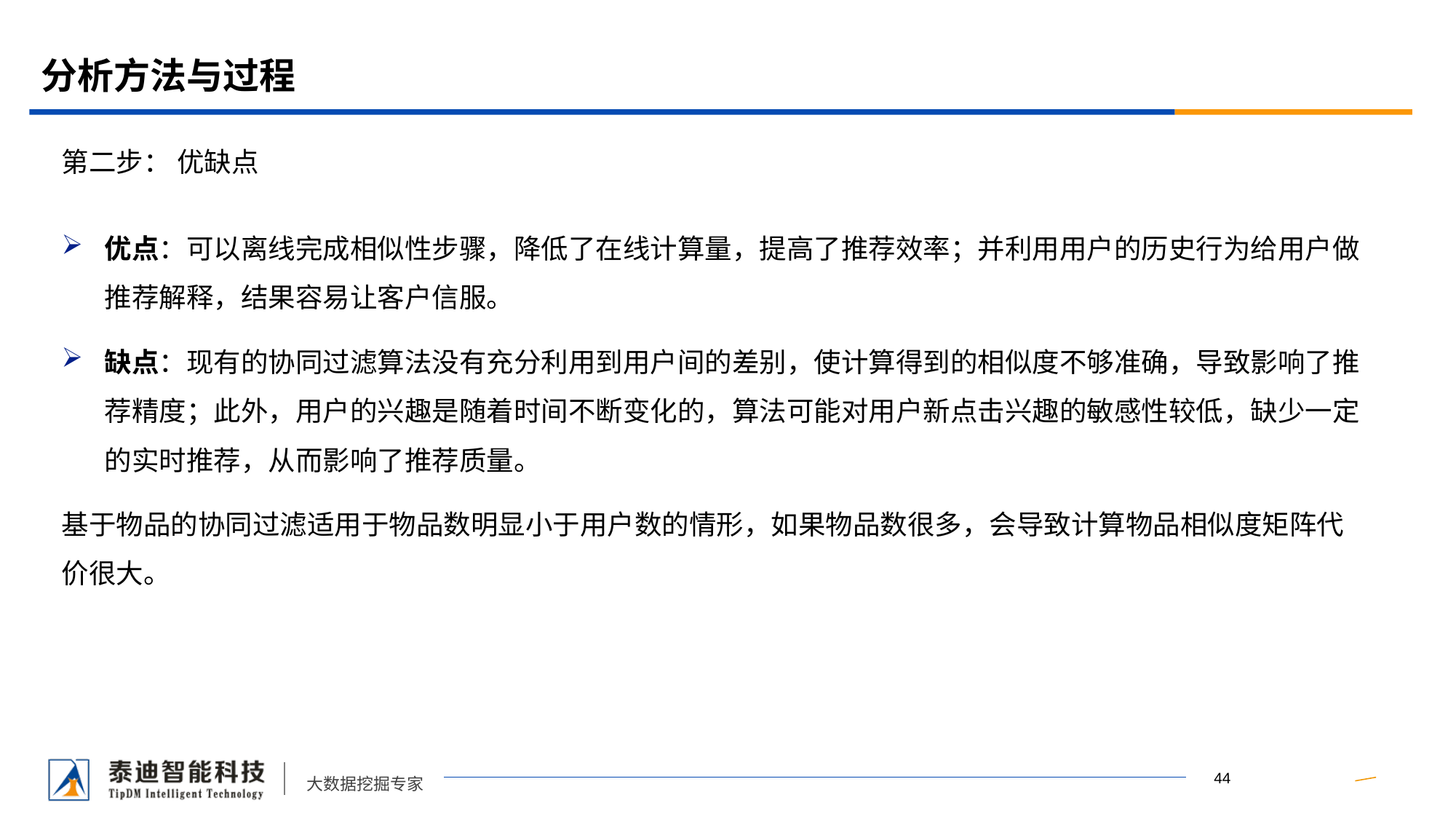

# 分析方法与过程
第二步： 优缺点
优点：可以离线完成相似性步骤，降低了在线计算量，提高了推荐效率；并利用用户的历史行为给用户做推荐解释，结果容易让客户信服。
缺点：现有的协同过滤算法没有充分利用到用户间的差别，使计算得到的相似度不够准确，导致影响了推荐精度；此外，用户的兴趣是随着时间不断变化的，算法可能对用户新点击兴趣的敏感性较低，缺少一定的实时推荐，从而影响了推荐质量。
基于物品的协同过滤适用于物品数明显小于用户数的情形，如果物品数很多，会导致计算物品相似度矩阵代价很大。